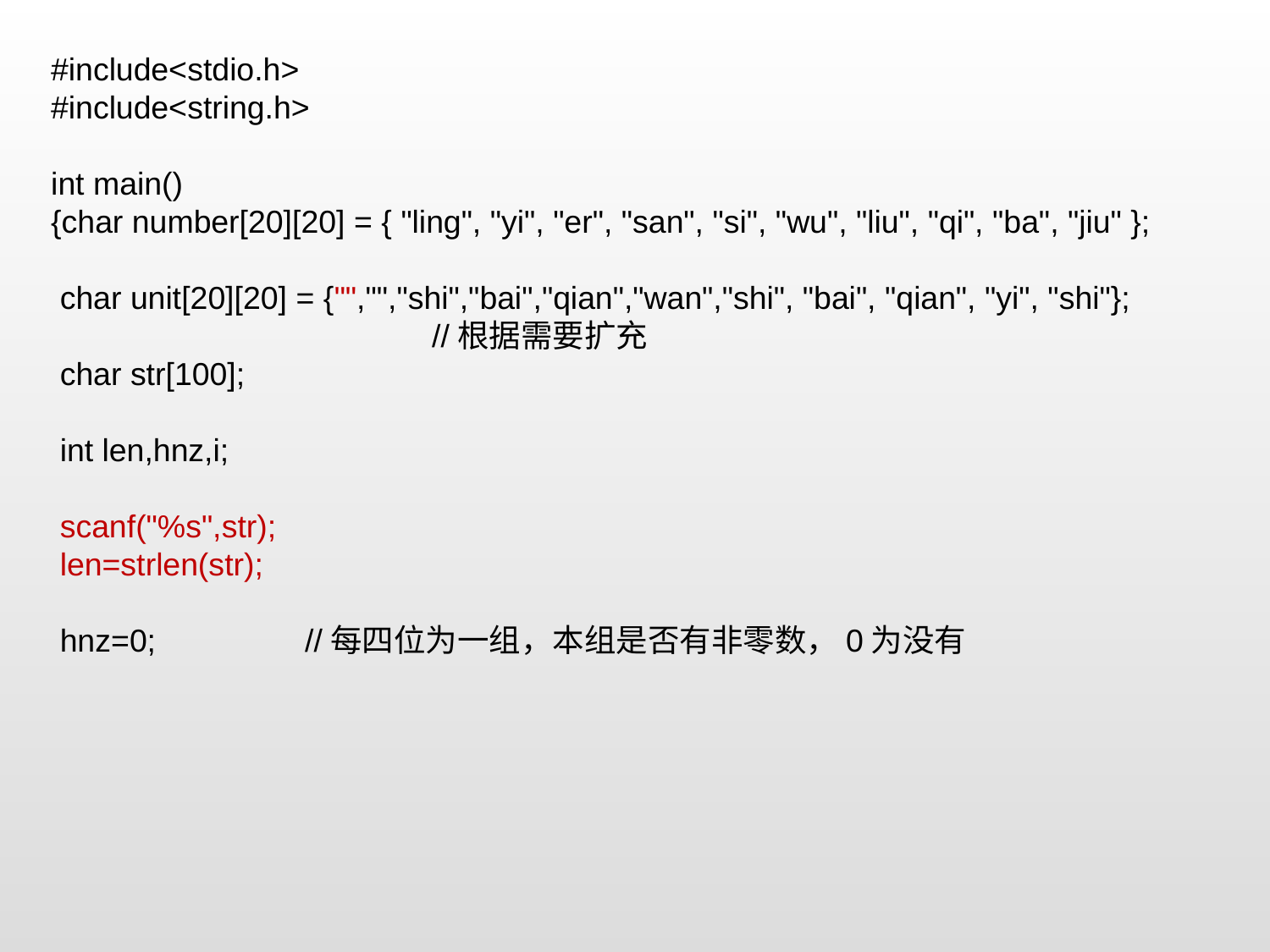

#include<stdio.h>
#include<string.h>

int main()
{char number[20][20] = { "ling", "yi", "er", "san", "si", "wu", "liu", "qi", "ba", "jiu" };

 char unit[20][20] = {"","","shi","bai","qian","wan","shi", "bai", "qian", "yi", "shi"};
			//根据需要扩充
 char str[100];

 int len,hnz,i;

 scanf("%s",str);
 len=strlen(str);

 hnz=0;		//每四位为一组，本组是否有非零数，0为没有